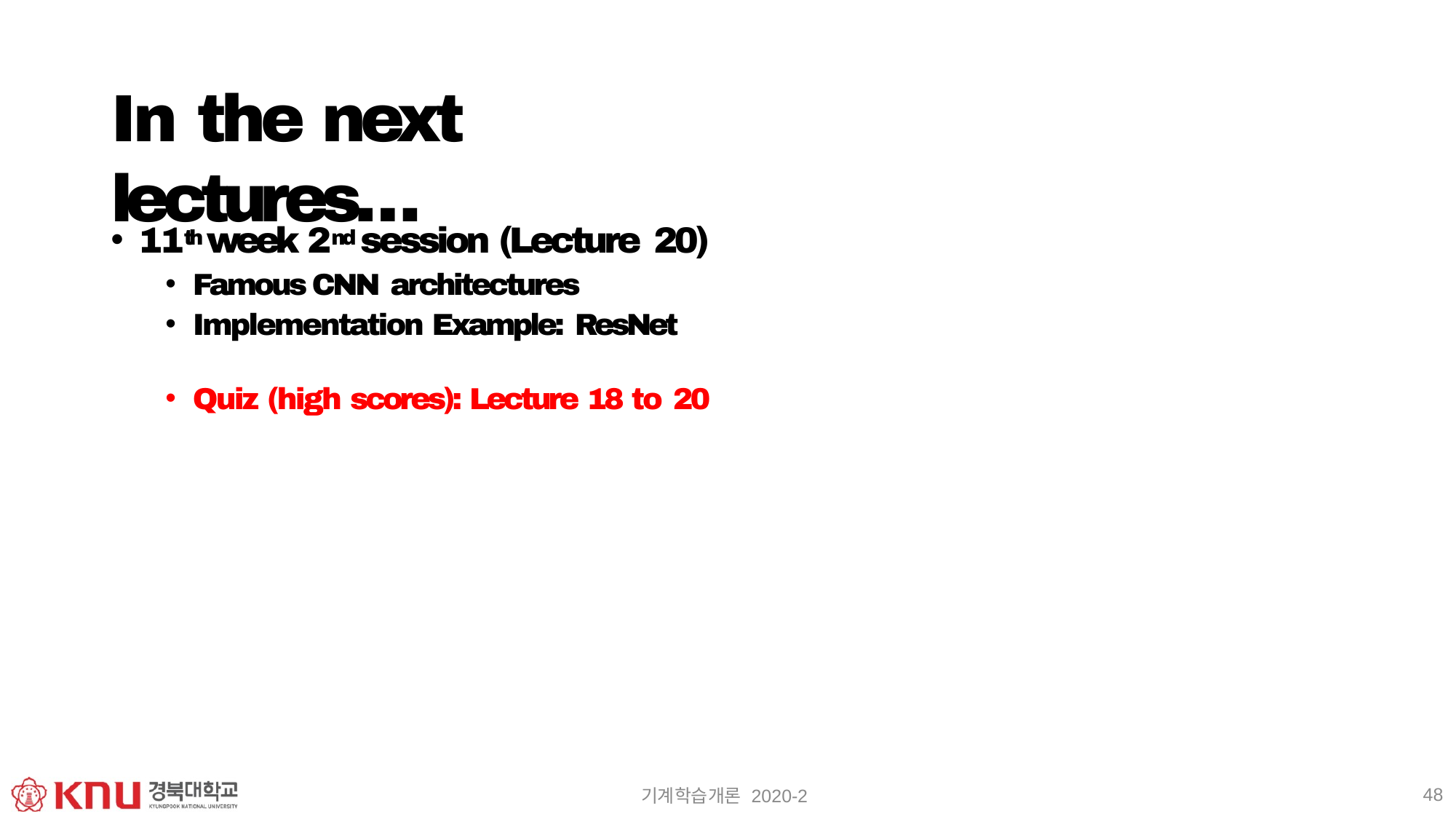

# In the next lectures…
11th week 2nd session (Lecture 20)
Famous CNN architectures
Implementation Example: ResNet

Quiz (high scores): Lecture 18 to 20
48
기계학습개론 2020-2